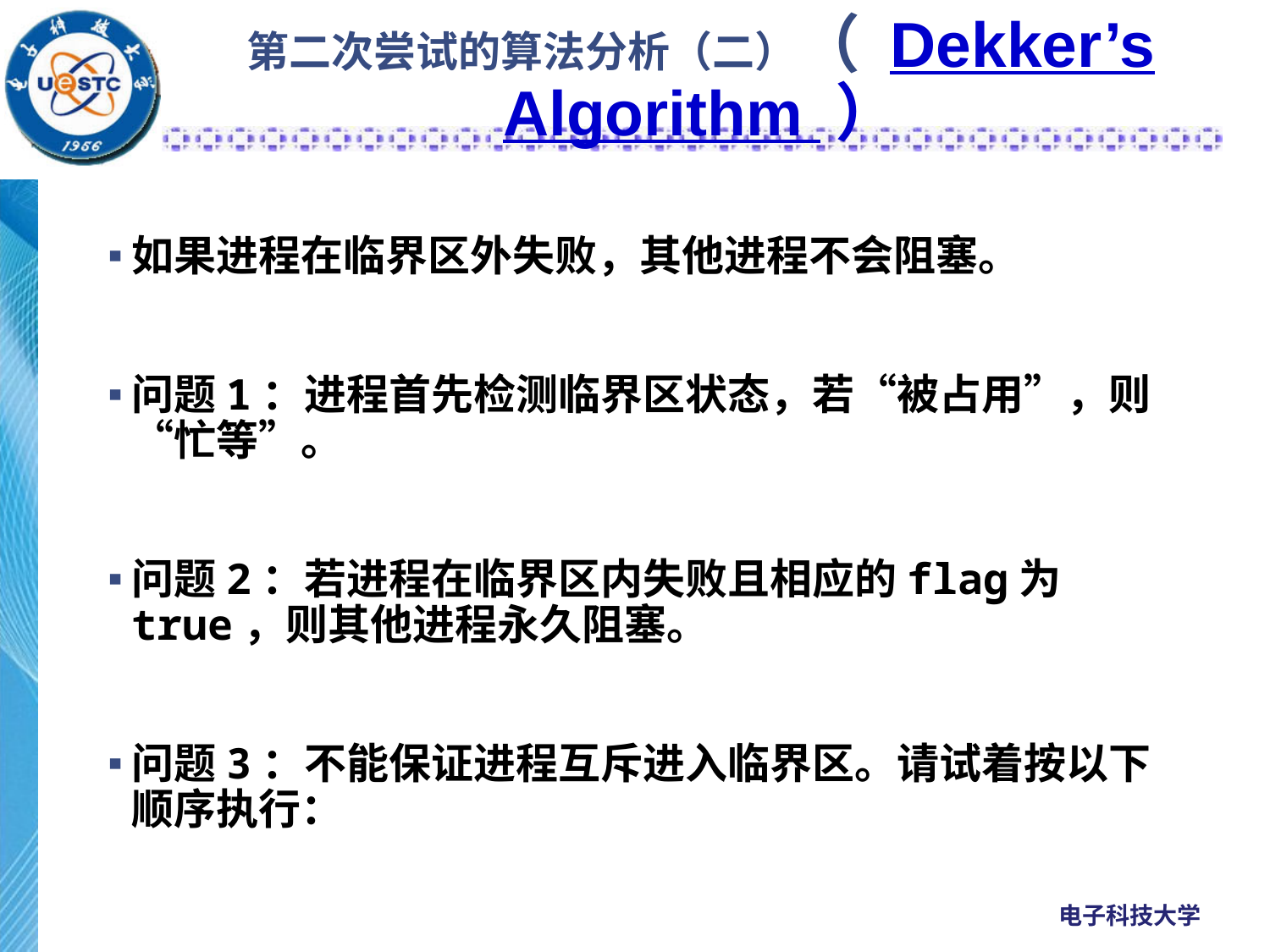

# 第二次尝试的算法分析（二）（ Dekker’s Algorithm ）
如果进程在临界区外失败，其他进程不会阻塞。

问题1：进程首先检测临界区状态，若“被占用”，则“忙等”。

问题2：若进程在临界区内失败且相应的flag为true，则其他进程永久阻塞。

问题3：不能保证进程互斥进入临界区。请试着按以下顺序执行：